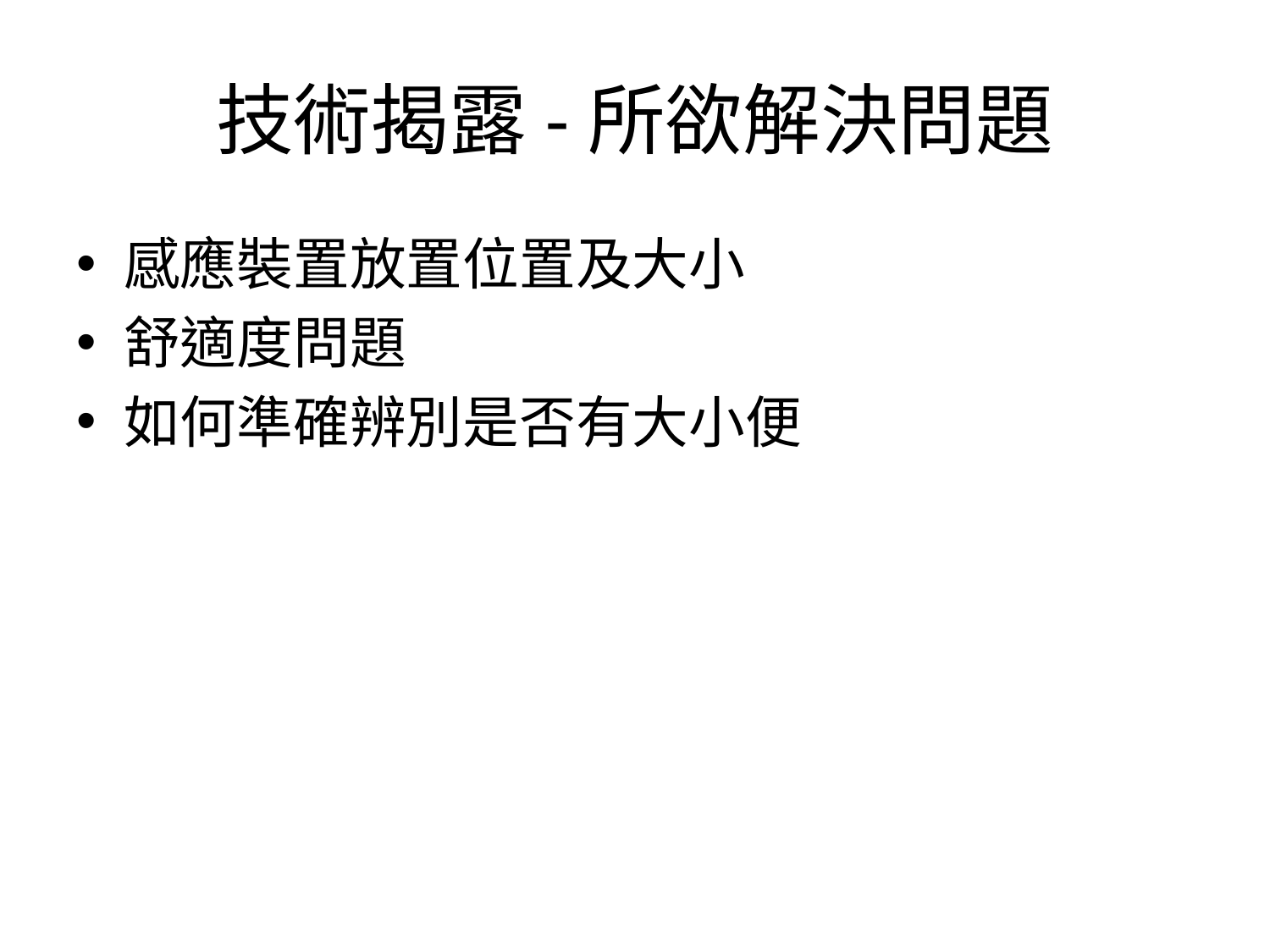

# 技術揭露-所欲解決問題
感應裝置放置位置及大小
舒適度問題
如何準確辨別是否有大小便